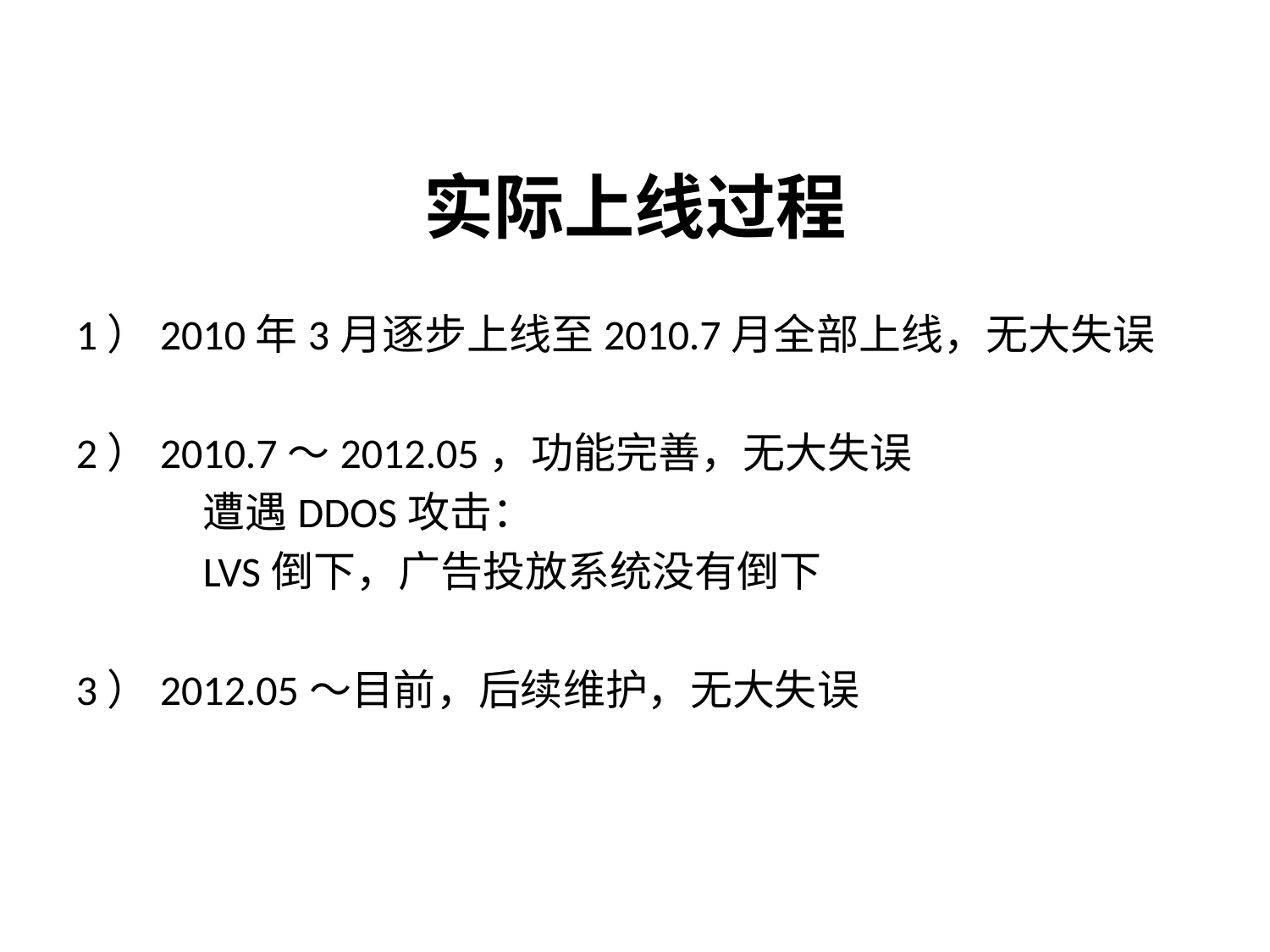

实际上线过程

1）2010年3月逐步上线至2010.7月全部上线，无大失误

2）2010.7～2012.05，功能完善，无大失误
	遭遇DDOS攻击：
	LVS倒下，广告投放系统没有倒下

3）2012.05～目前，后续维护，无大失误